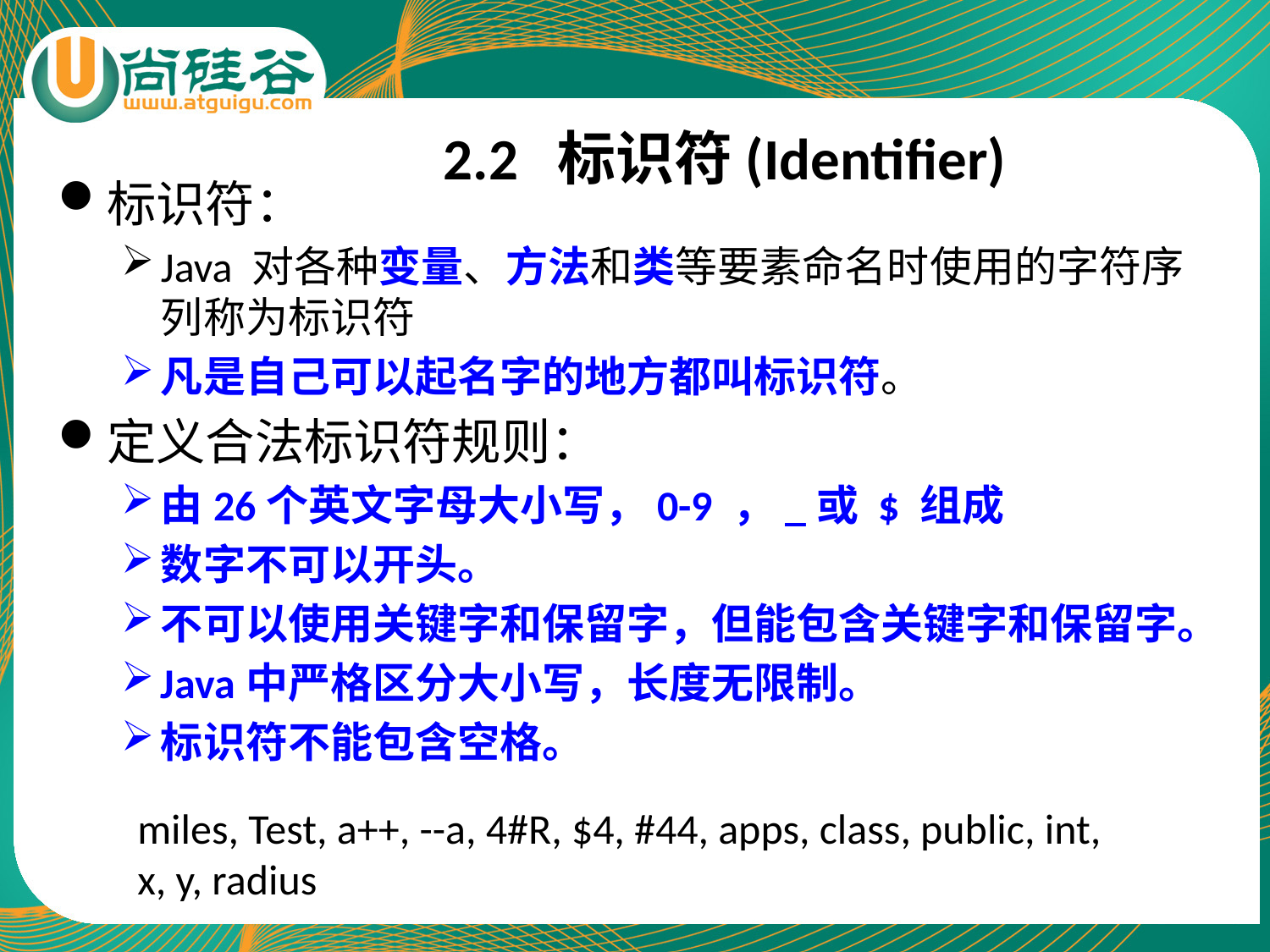

# 2.2  标识符(Identifier)
标识符：
Java 对各种变量、方法和类等要素命名时使用的字符序列称为标识符
凡是自己可以起名字的地方都叫标识符。
定义合法标识符规则：
由26个英文字母大小写，0-9 ，_或 $ 组成
数字不可以开头。
不可以使用关键字和保留字，但能包含关键字和保留字。
Java中严格区分大小写，长度无限制。
标识符不能包含空格。
miles, Test, a++, --a, 4#R, $4, #44, apps, class, public, int, x, y, radius